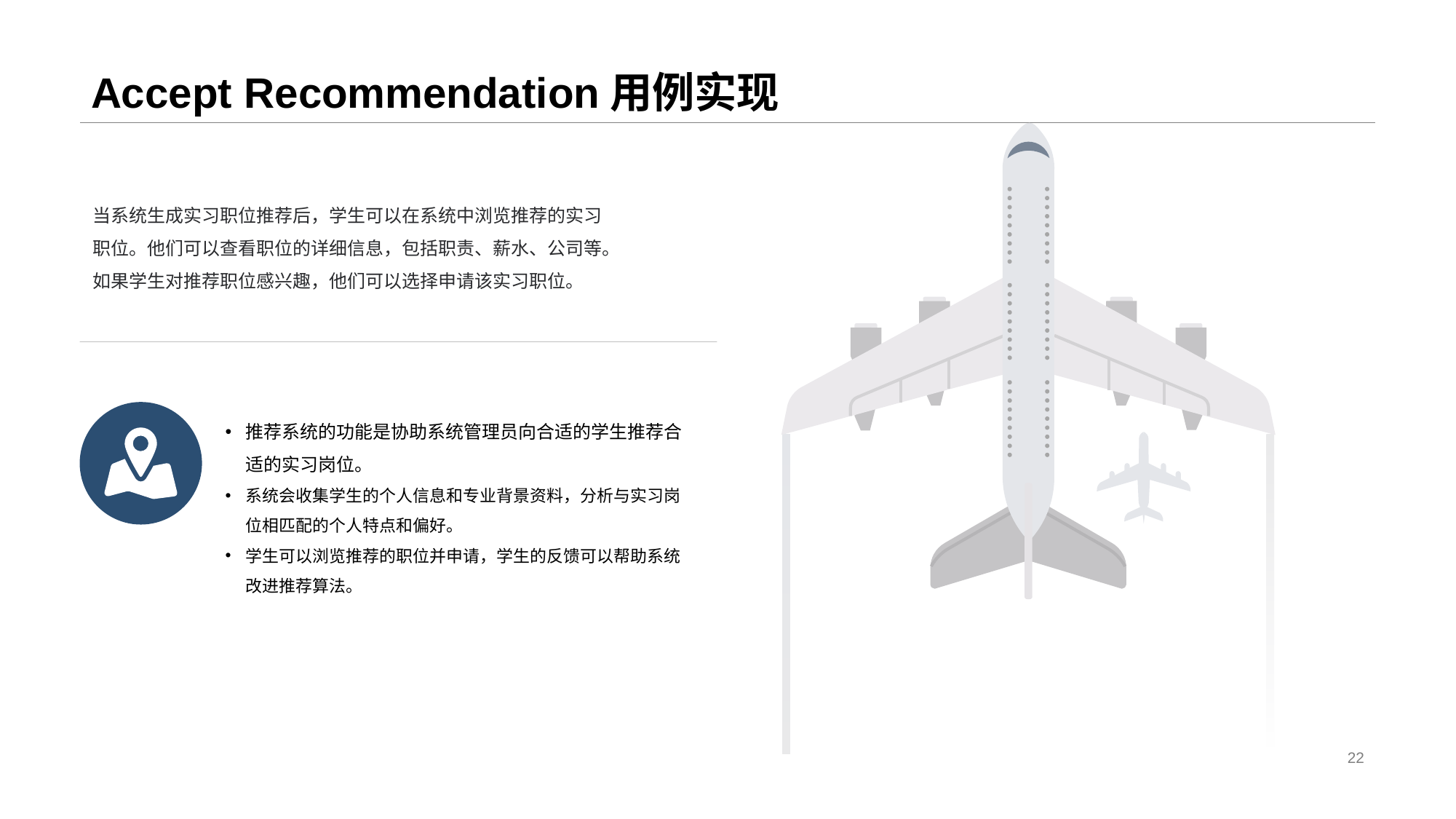

# Accept Recommendation用例实现

当系统生成实习职位推荐后，学生可以在系统中浏览推荐的实习职位。他们可以查看职位的详细信息，包括职责、薪水、公司等。如果学生对推荐职位感兴趣，他们可以选择申请该实习职位。

推荐系统的功能是协助系统管理员向合适的学生推荐合适的实习岗位。
系统会收集学生的个人信息和专业背景资料，分析与实习岗位相匹配的个人特点和偏好。
学生可以浏览推荐的职位并申请，学生的反馈可以帮助系统改进推荐算法。

22